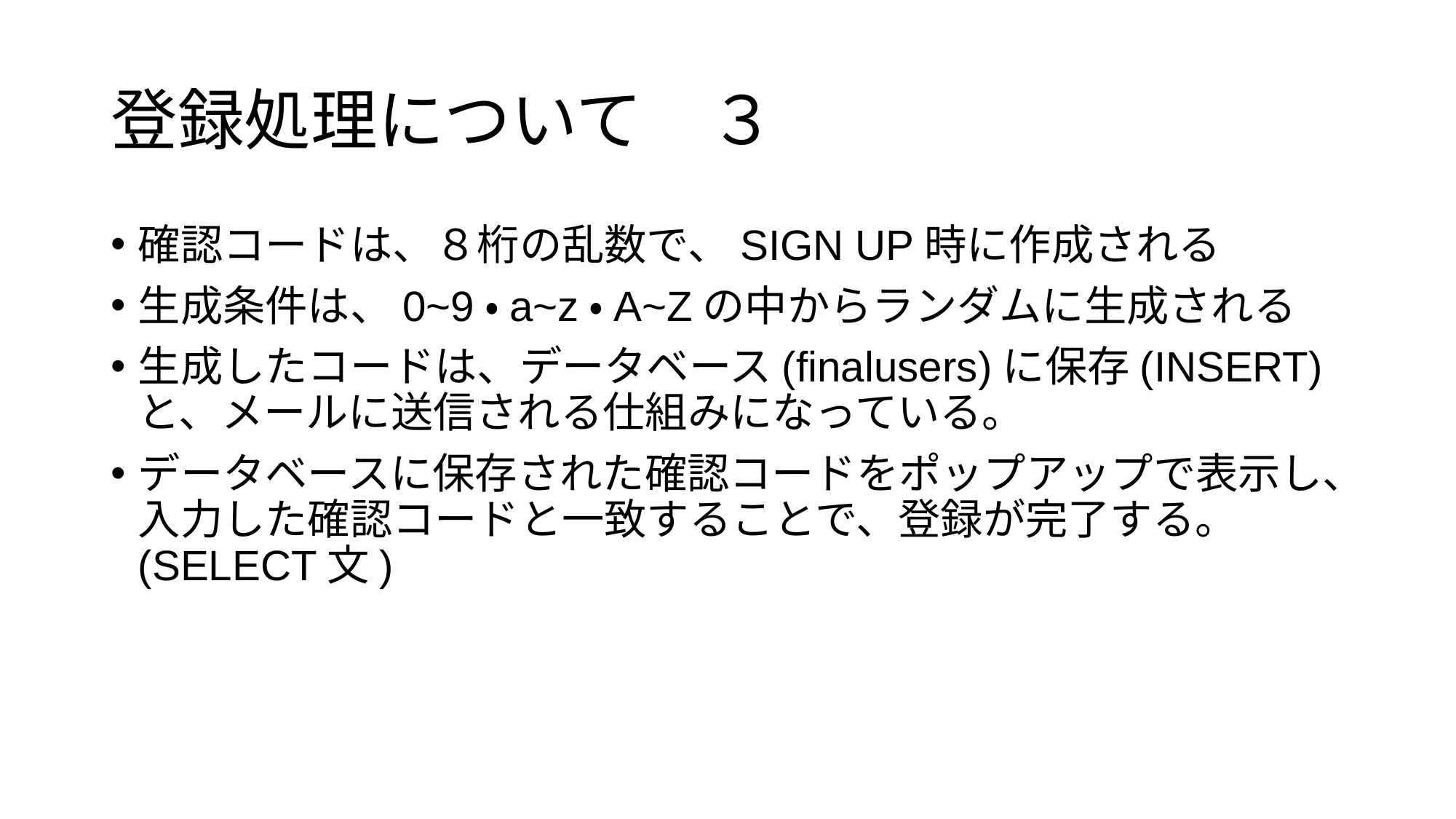

# 登録処理について　３
確認コードは、８桁の乱数で、SIGN UP時に作成される
生成条件は、0~9・a~z・A~Zの中からランダムに生成される
生成したコードは、データベース(finalusers)に保存(INSERT)と、メールに送信される仕組みになっている。
データベースに保存された確認コードをポップアップで表示し、入力した確認コードと一致することで、登録が完了する。(SELECT文)